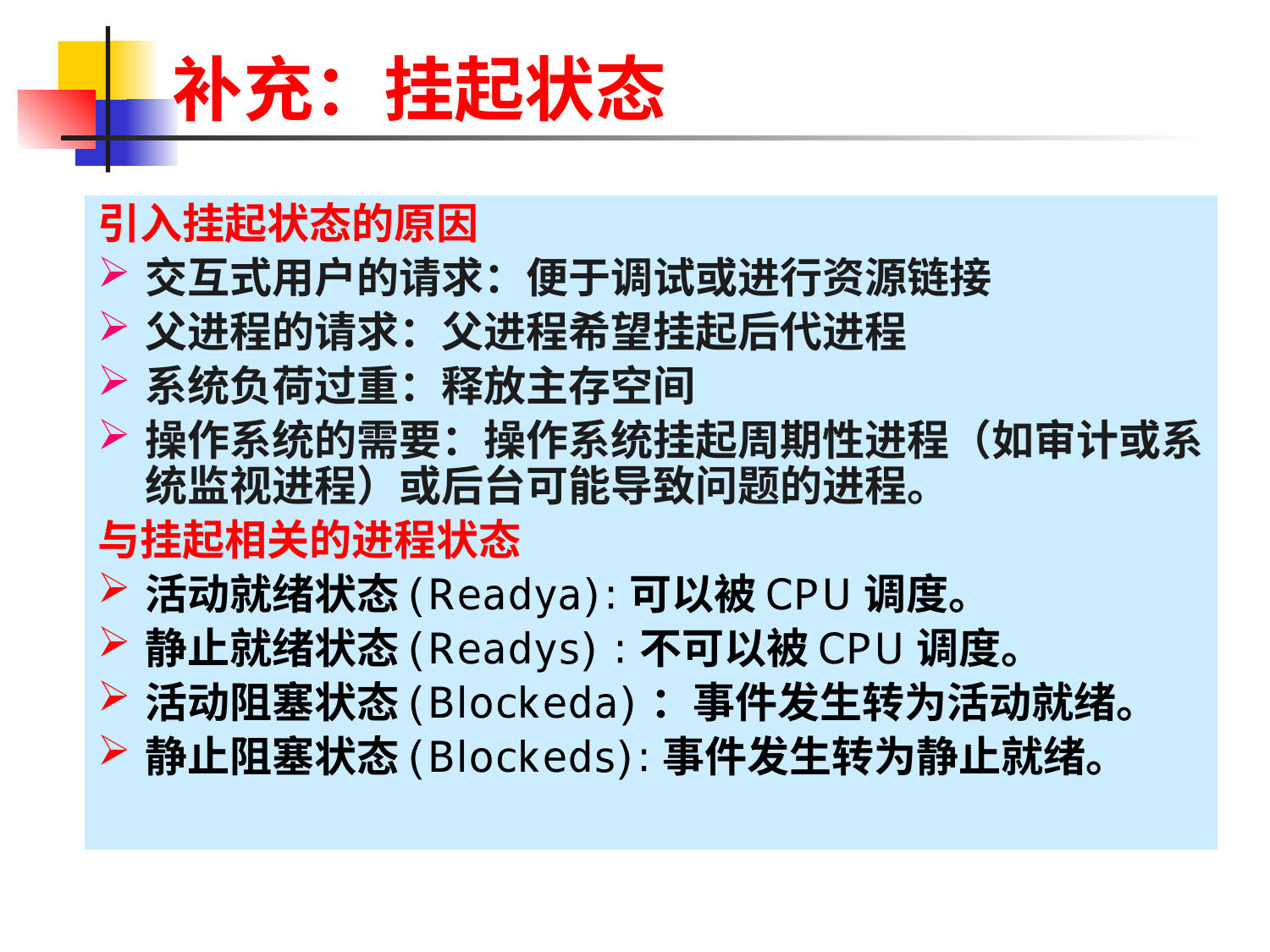

补充：挂起状态

引入挂起状态的原因
交互式用户的请求：便于调试或进行资源链接
父进程的请求：父进程希望挂起后代进程
系统负荷过重：释放主存空间
操作系统的需要：操作系统挂起周期性进程（如审计或系统监视进程）或后台可能导致问题的进程。
与挂起相关的进程状态
活动就绪状态(Readya):可以被CPU调度。
静止就绪状态(Readys) :不可以被CPU调度。
活动阻塞状态(Blockeda)：事件发生转为活动就绪。
静止阻塞状态(Blockeds):事件发生转为静止就绪。